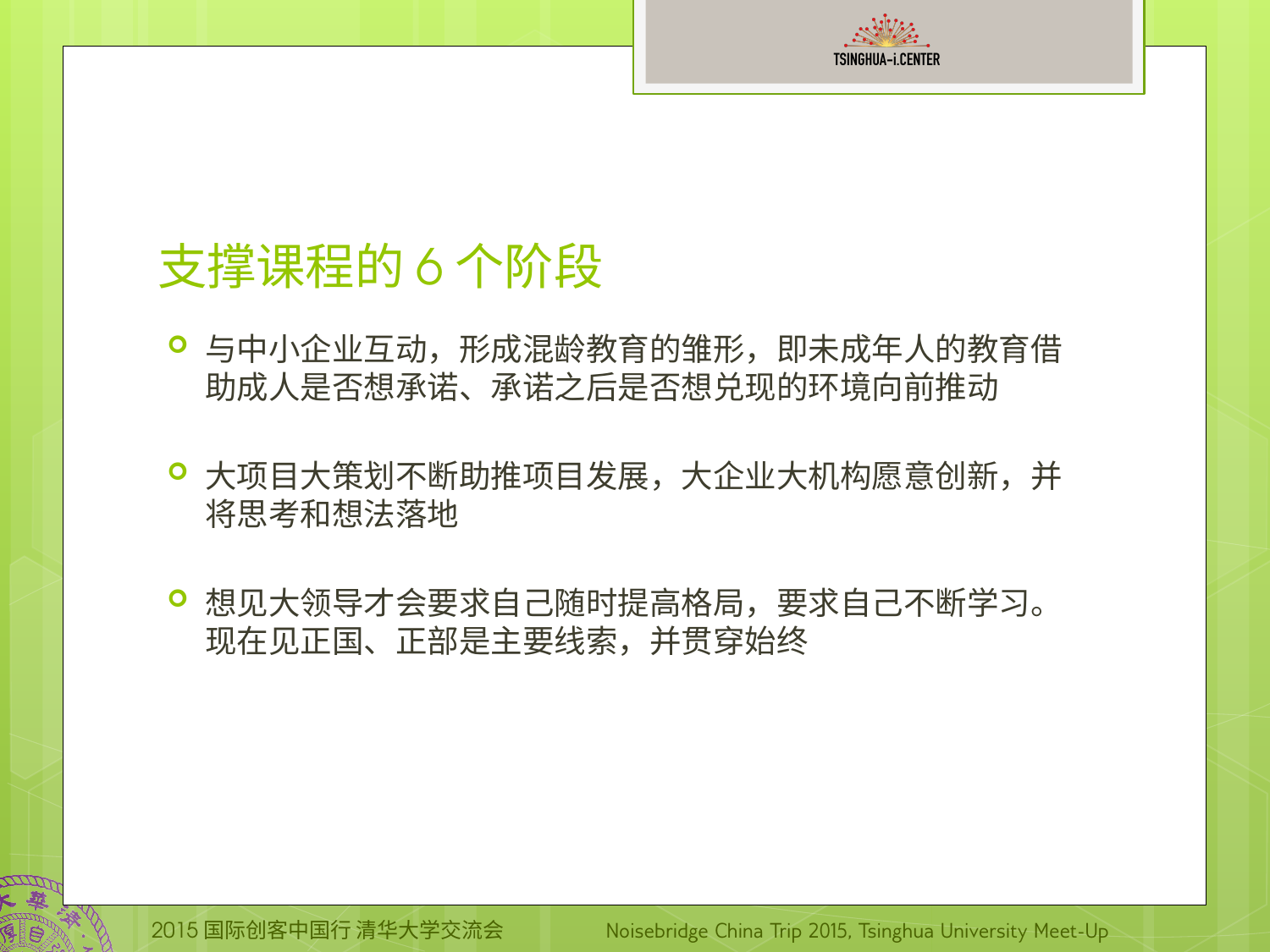

# 支撑课程的6个阶段
与中小企业互动，形成混龄教育的雏形，即未成年人的教育借助成人是否想承诺、承诺之后是否想兑现的环境向前推动

大项目大策划不断助推项目发展，大企业大机构愿意创新，并将思考和想法落地

想见大领导才会要求自己随时提高格局，要求自己不断学习。现在见正国、正部是主要线索，并贯穿始终